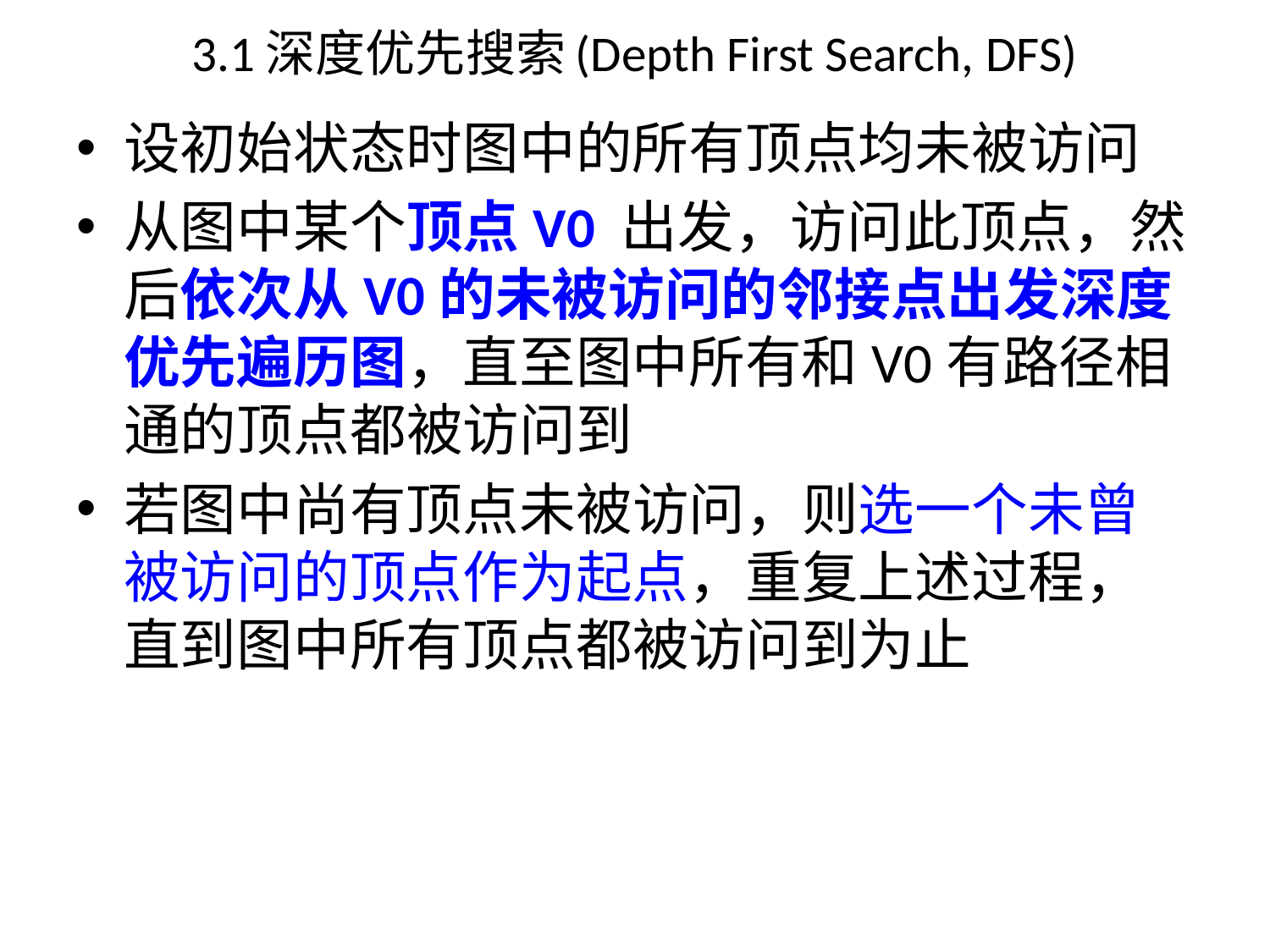

# 3.1深度优先搜索(Depth First Search, DFS)
设初始状态时图中的所有顶点均未被访问
从图中某个顶点V0 出发，访问此顶点，然后依次从V0的未被访问的邻接点出发深度优先遍历图，直至图中所有和V0有路径相通的顶点都被访问到
若图中尚有顶点未被访问，则选一个未曾被访问的顶点作为起点，重复上述过程，直到图中所有顶点都被访问到为止